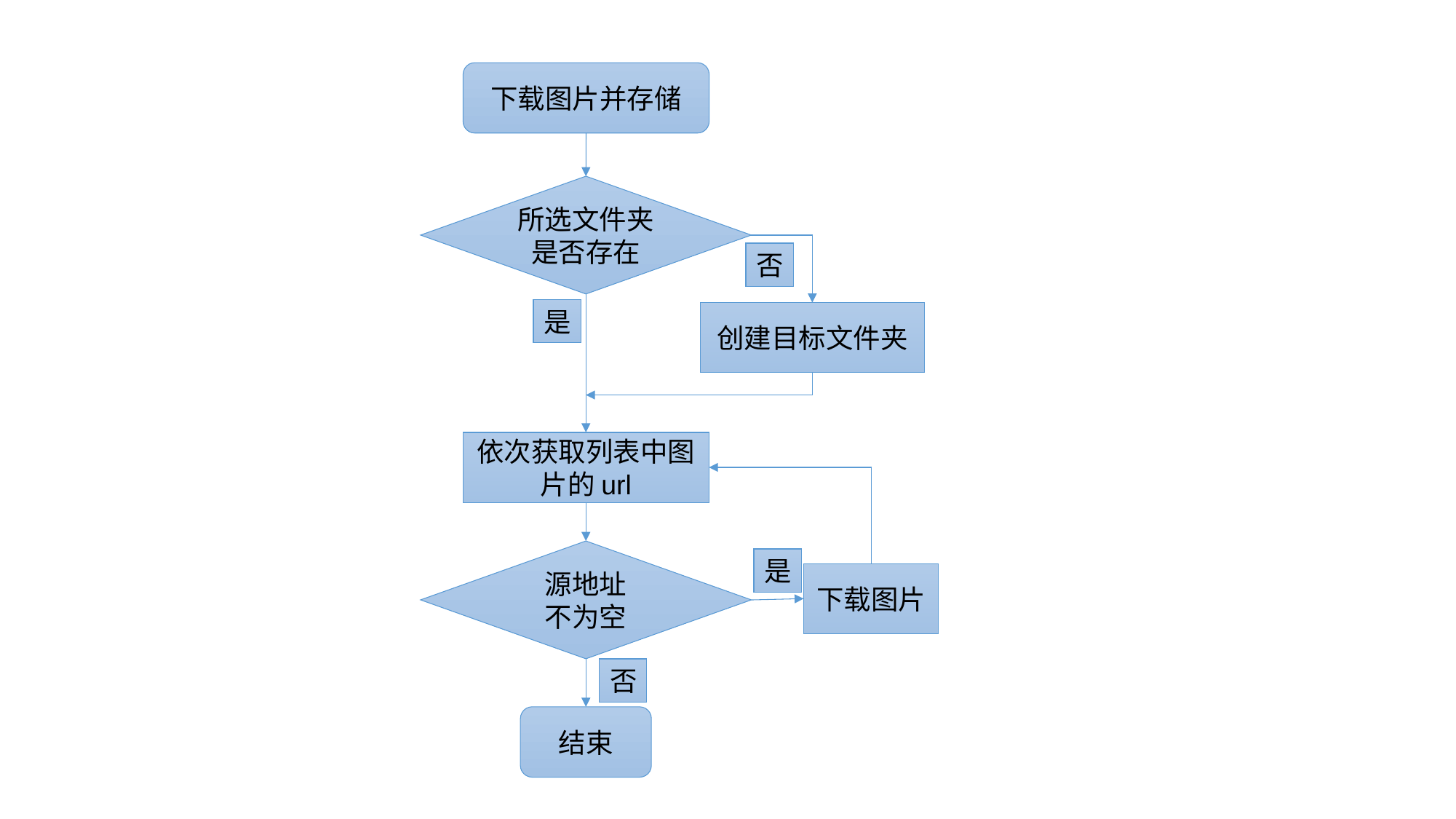

下载图片并存储
所选文件夹是否存在
否
是
创建目标文件夹
依次获取列表中图片的url
源地址
不为空
是
下载图片
否
结束